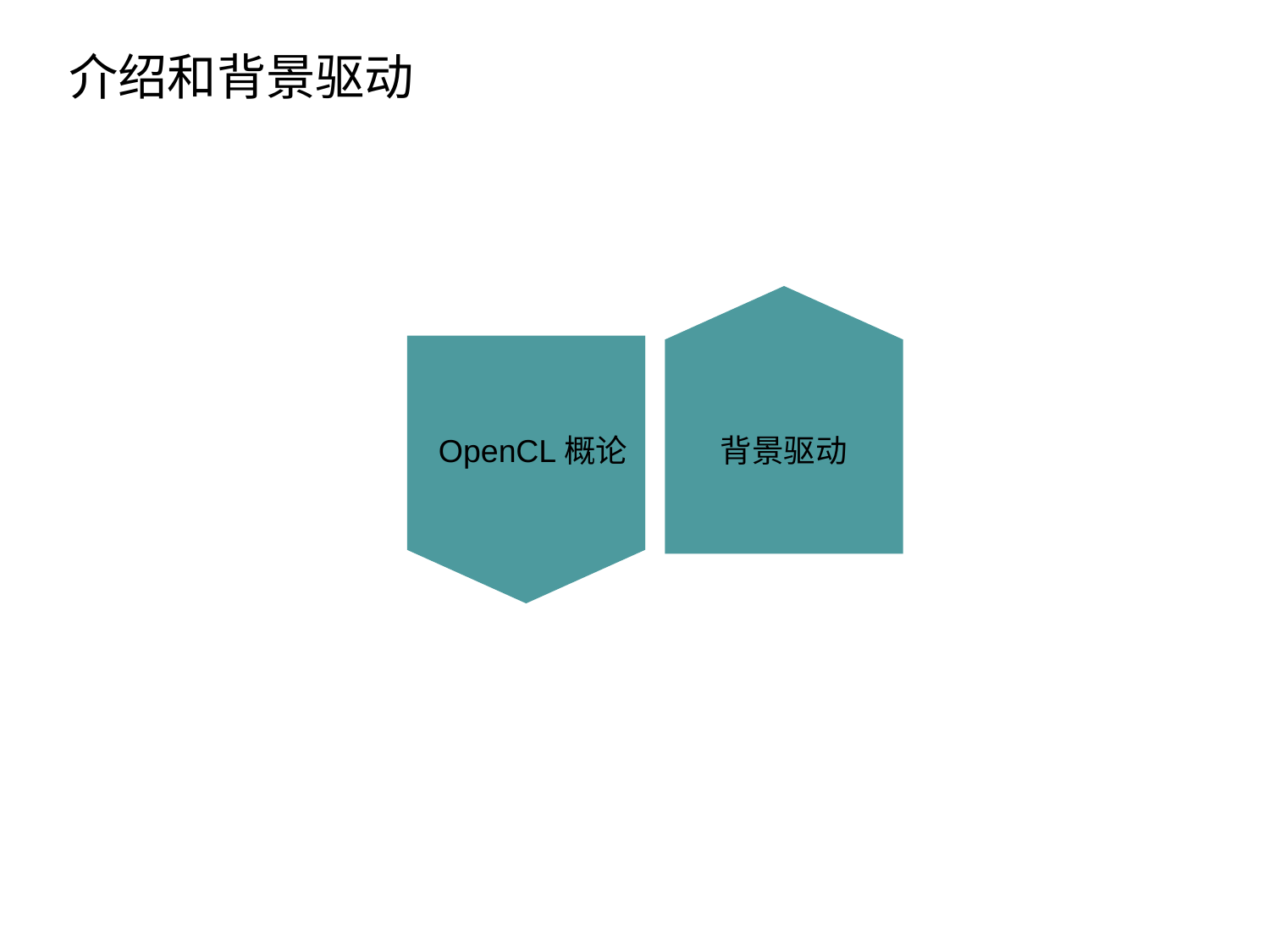

介绍和背景驱动
点击添加文本

点击添加文本
OpenCL概论
背景驱动
点击添加文本
点击添加文本